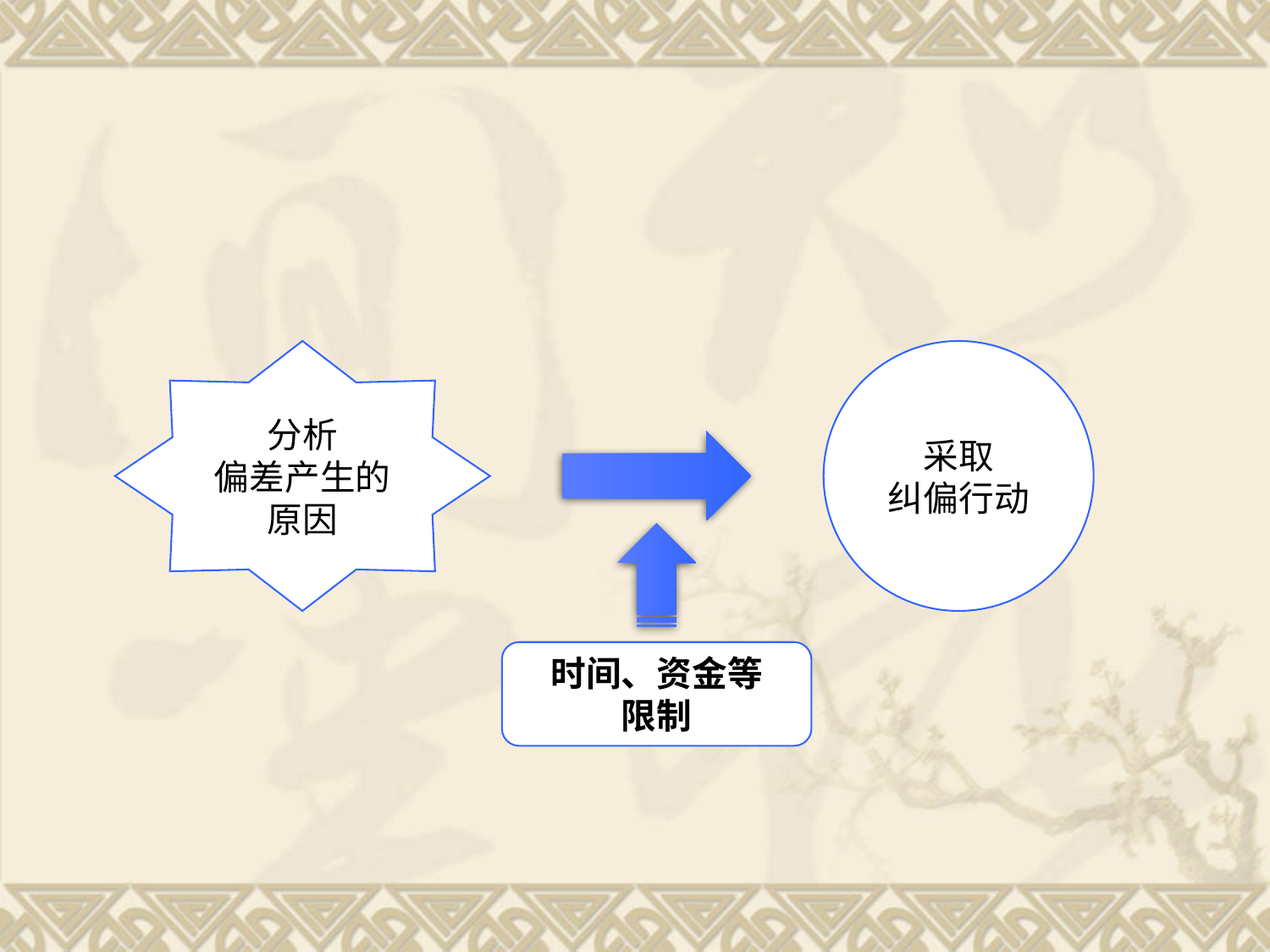

#

分析
偏差产生的
原因
采取
纠偏行动

时间、资金等
限制